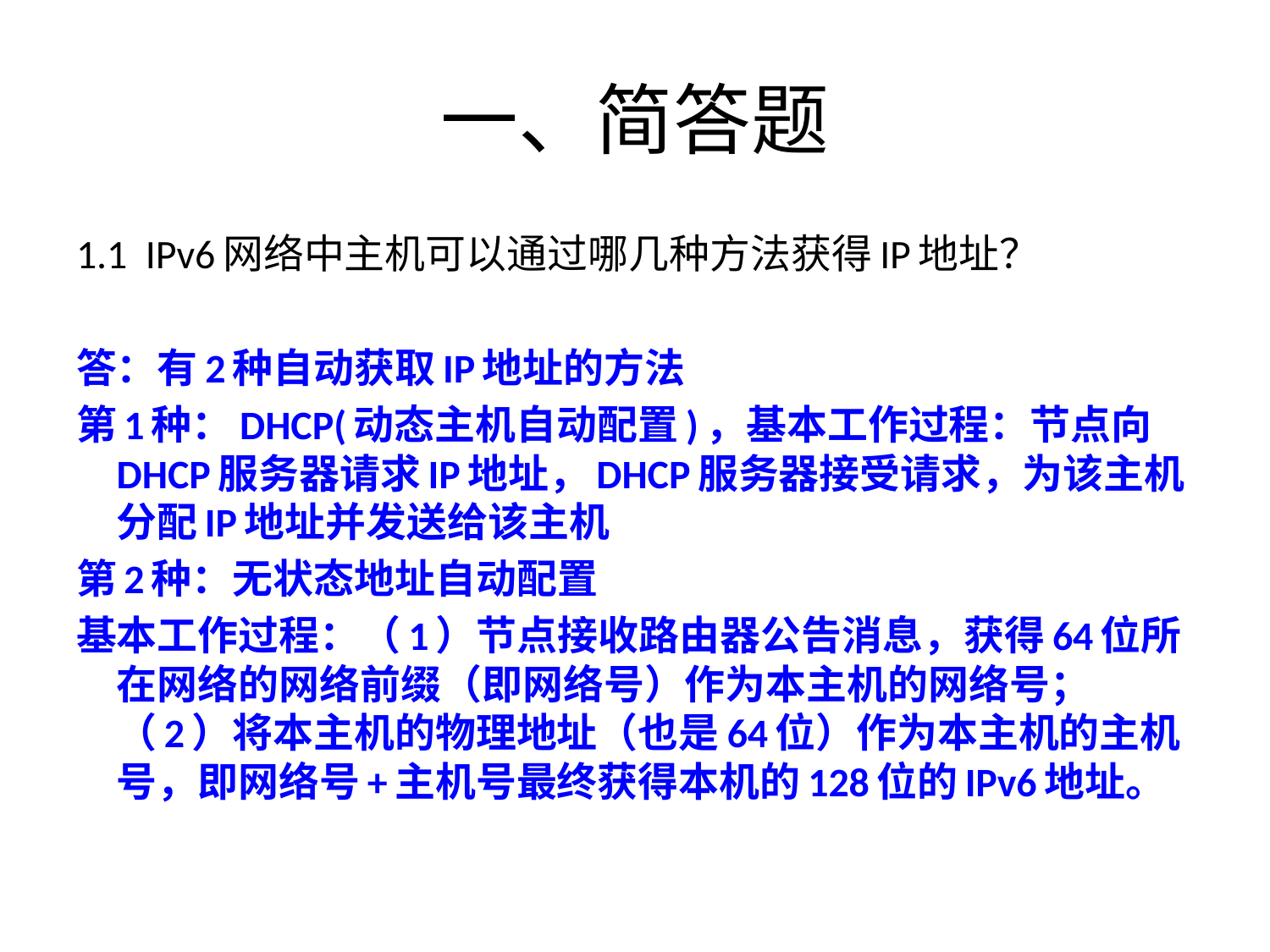

# 一、简答题
1.1  IPv6网络中主机可以通过哪几种方法获得IP地址？

答：有2种自动获取IP地址的方法
第1种：DHCP(动态主机自动配置)，基本工作过程：节点向DHCP服务器请求IP地址，DHCP服务器接受请求，为该主机分配IP地址并发送给该主机
第2种：无状态地址自动配置
基本工作过程：（1）节点接收路由器公告消息，获得64位所在网络的网络前缀（即网络号）作为本主机的网络号；（2）将本主机的物理地址（也是64位）作为本主机的主机号，即网络号+主机号最终获得本机的128位的IPv6地址。